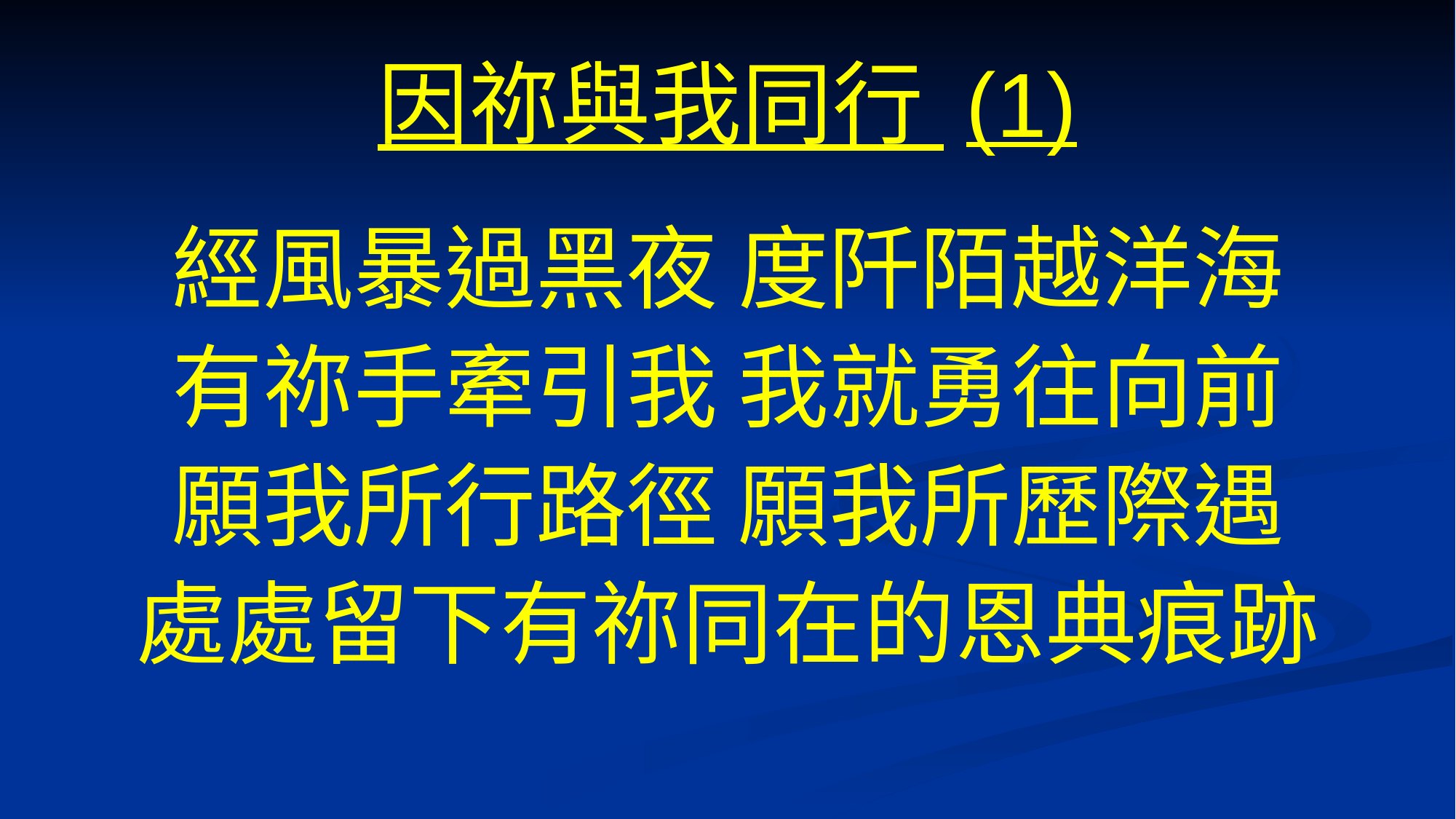

# 因祢與我同行 (1)
經風暴過黑夜 度阡陌越洋海
有祢手牽引我 我就勇往向前
願我所行路徑 願我所歷際遇
處處留下有祢同在的恩典痕跡